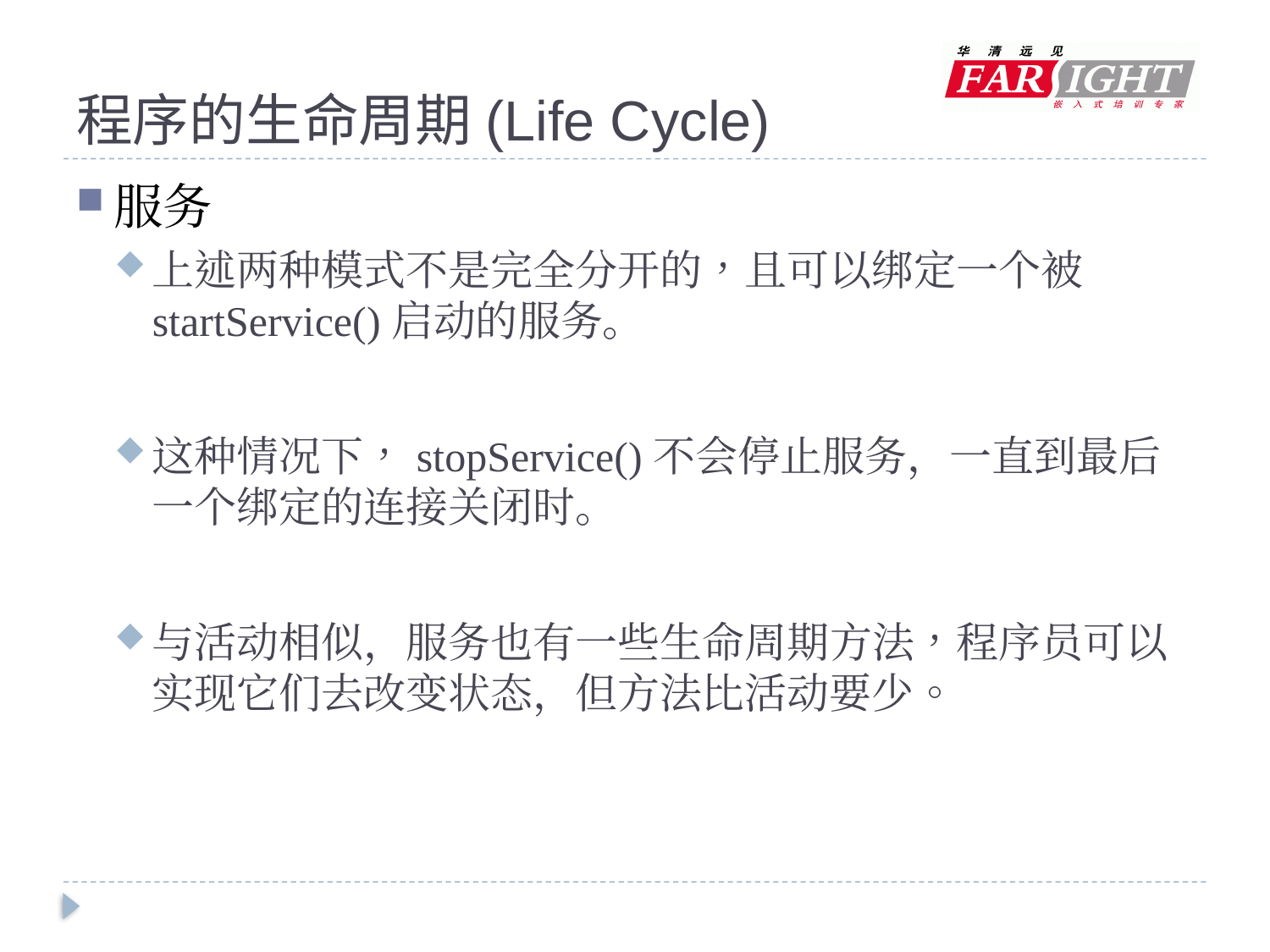

# 程序的生命周期(Life Cycle)
服务
上述两种模式不是完全分开的，且可以绑定一个被startService()启动的服务。

这种情况下，stopService()不会停止服务，一直到最后一个绑定的连接关闭时。

与活动相似，服务也有一些生命周期方法，程序员可以实现它们去改变状态，但方法比活动要少。